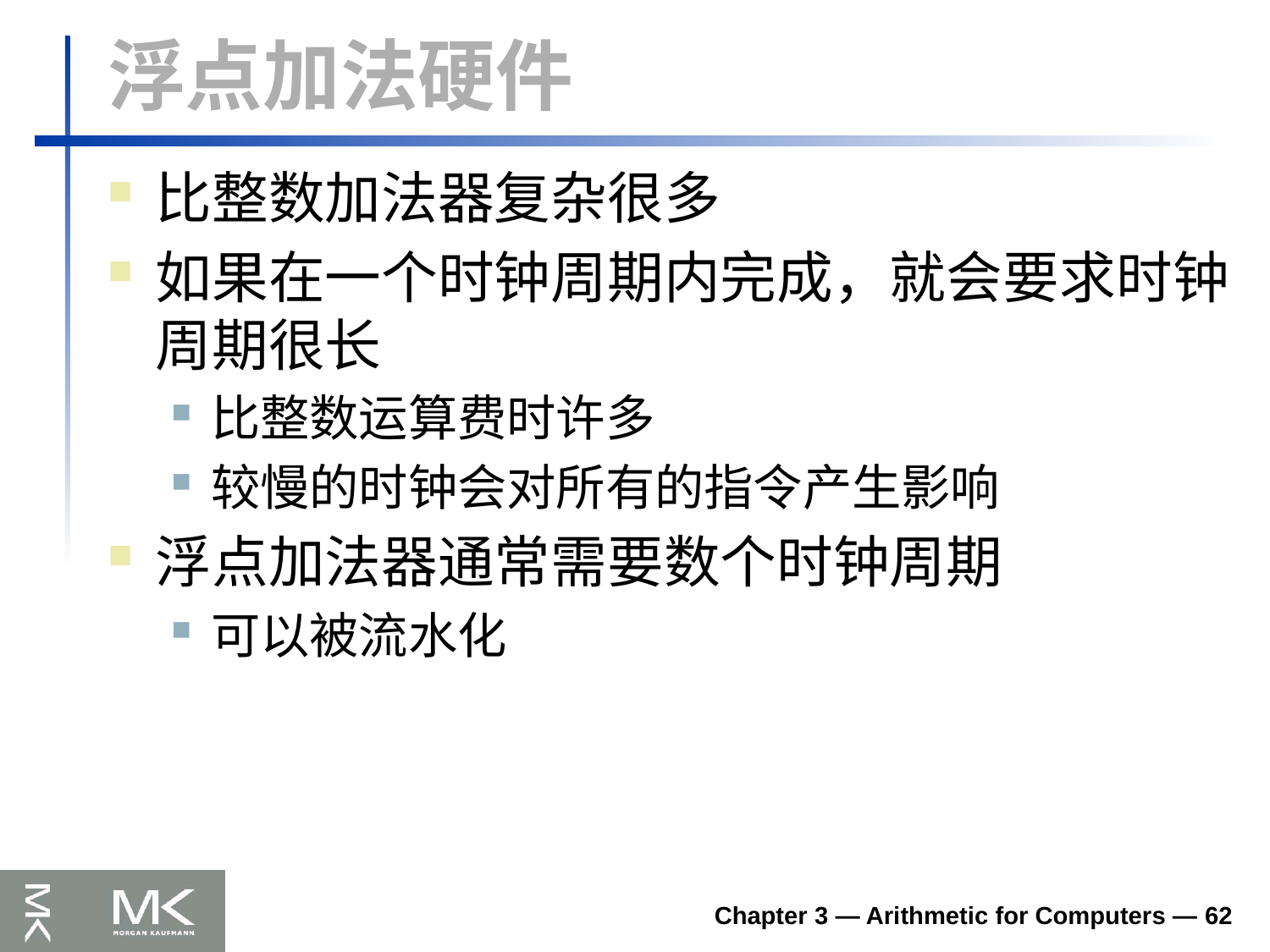

# 浮点加法硬件
比整数加法器复杂很多
如果在一个时钟周期内完成，就会要求时钟周期很长
比整数运算费时许多
较慢的时钟会对所有的指令产生影响
浮点加法器通常需要数个时钟周期
可以被流水化
Chapter 3 — Arithmetic for Computers — 62